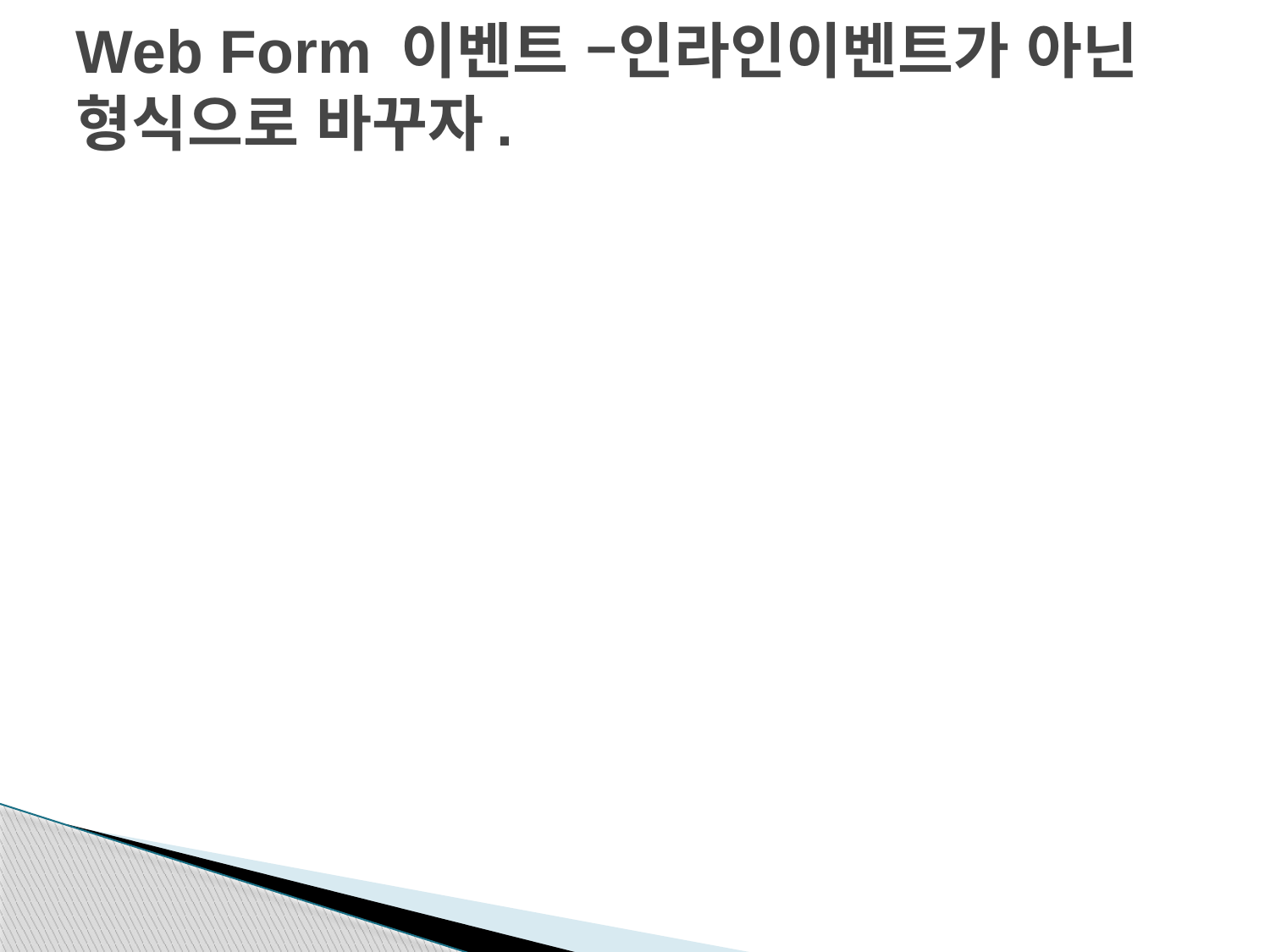

# Web Form 이벤트 –인라인이벤트가 아닌 형식으로 바꾸자.